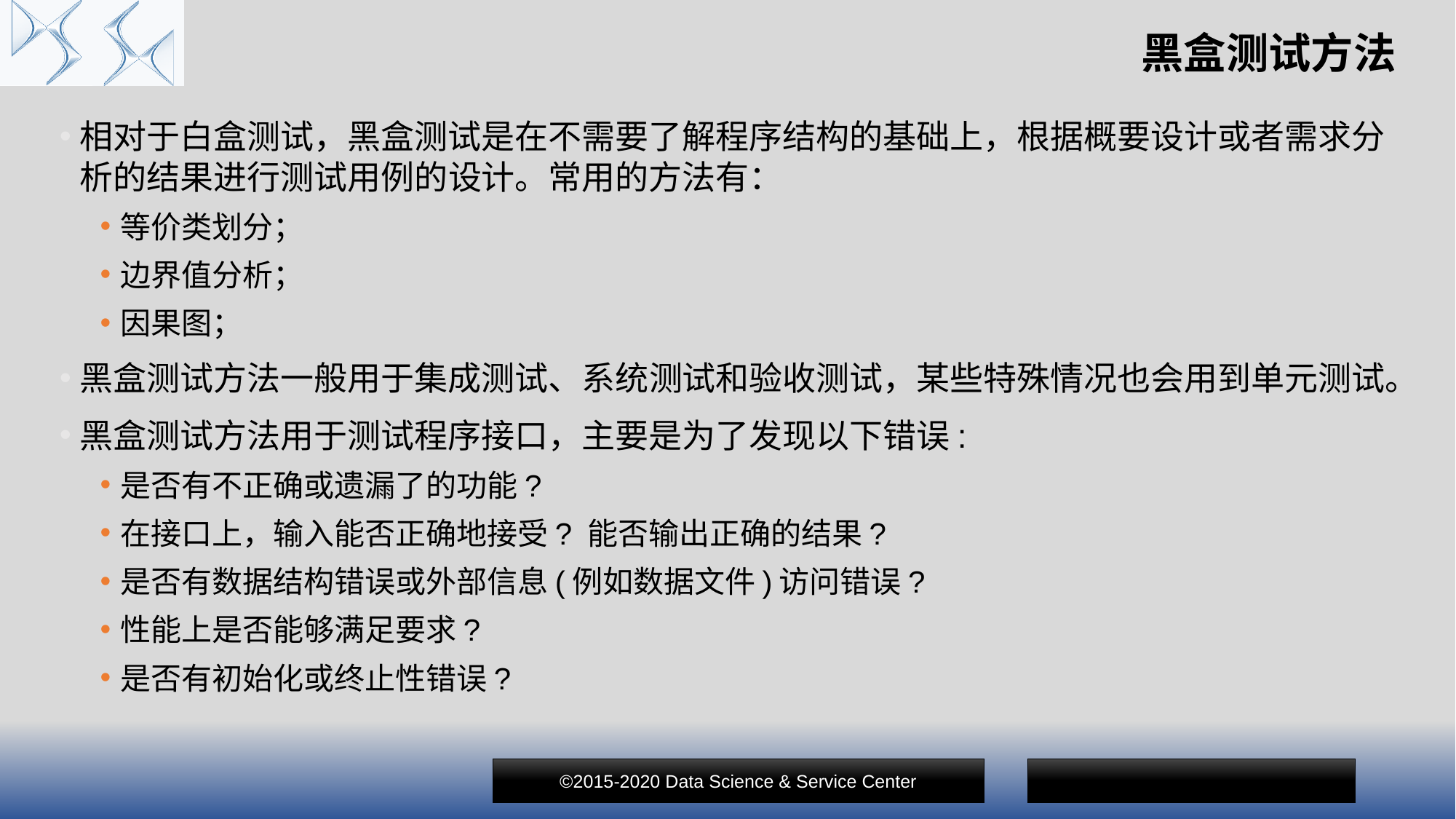

# 黑盒测试方法
相对于白盒测试，黑盒测试是在不需要了解程序结构的基础上，根据概要设计或者需求分析的结果进行测试用例的设计。常用的方法有：
等价类划分；
边界值分析；
因果图；
黑盒测试方法一般用于集成测试、系统测试和验收测试，某些特殊情况也会用到单元测试。
黑盒测试方法用于测试程序接口，主要是为了发现以下错误:
是否有不正确或遗漏了的功能?
在接口上，输入能否正确地接受? 能否输出正确的结果?
是否有数据结构错误或外部信息(例如数据文件)访问错误?
性能上是否能够满足要求?
是否有初始化或终止性错误?

©2015-2020 Data Science & Service Center
24